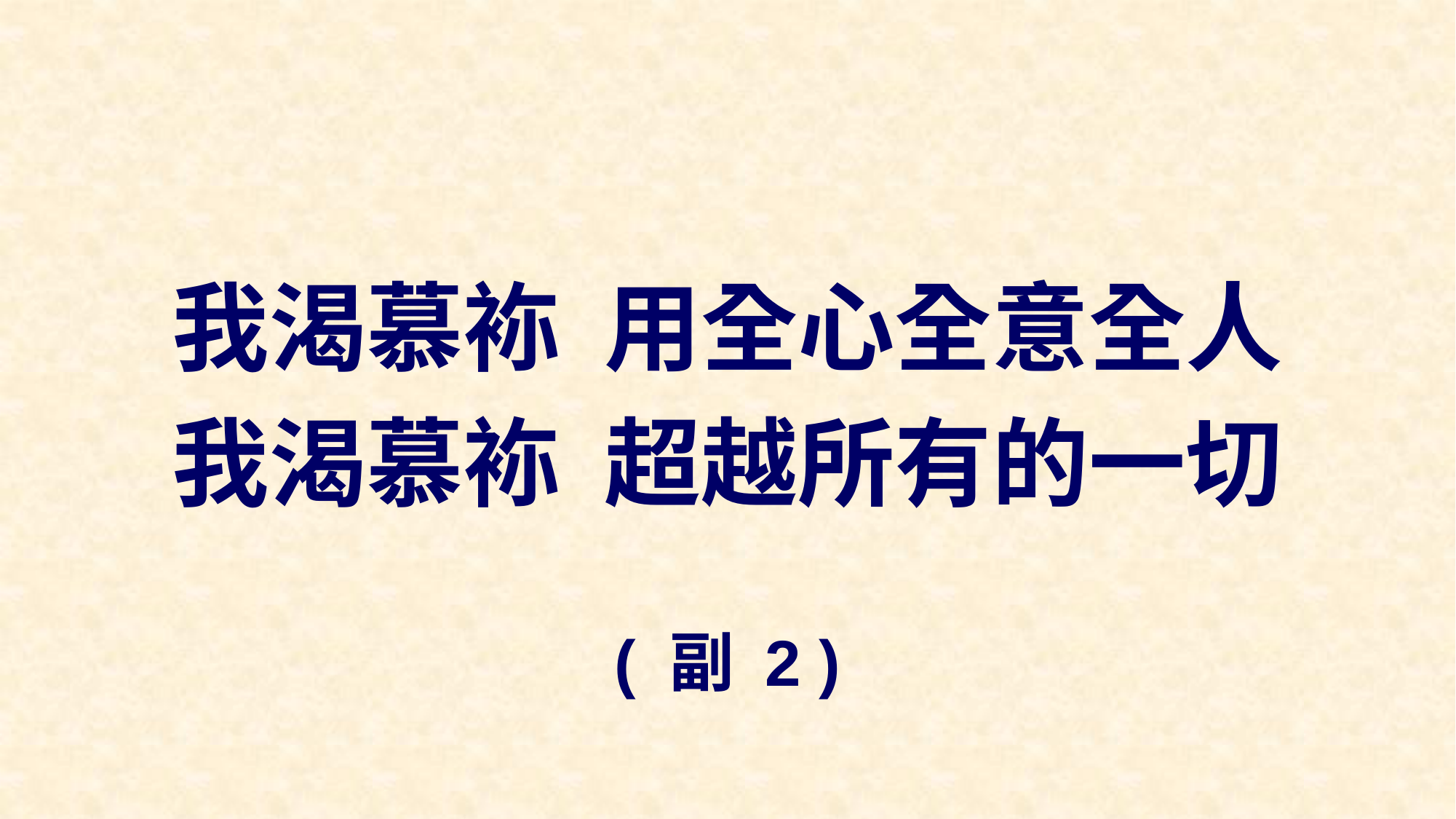

我渴慕袮  用全心全意全人
我渴慕袮  超越所有的一切
( 副 2 )